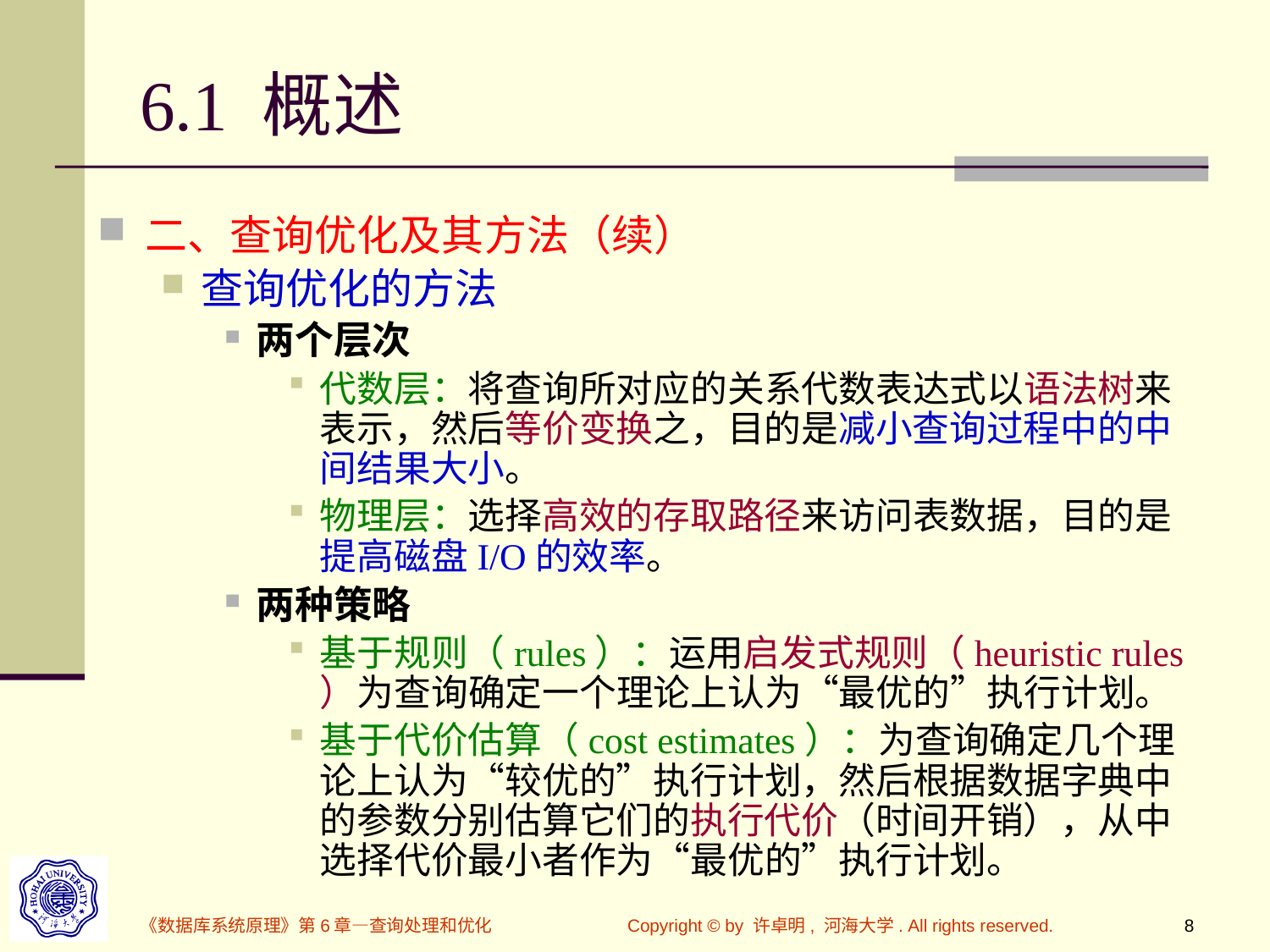

# 6.1 概述
二、查询优化及其方法（续）
查询优化的方法
两个层次
代数层：将查询所对应的关系代数表达式以语法树来表示，然后等价变换之，目的是减小查询过程中的中间结果大小。
物理层：选择高效的存取路径来访问表数据，目的是提高磁盘I/O的效率。
两种策略
基于规则（rules）：运用启发式规则（heuristic rules ）为查询确定一个理论上认为“最优的”执行计划。
基于代价估算（cost estimates）：为查询确定几个理论上认为“较优的”执行计划，然后根据数据字典中的参数分别估算它们的执行代价（时间开销），从中选择代价最小者作为“最优的”执行计划。
《数据库系统原理》第6章—查询处理和优化
Copyright © by 许卓明, 河海大学. All rights reserved.
8